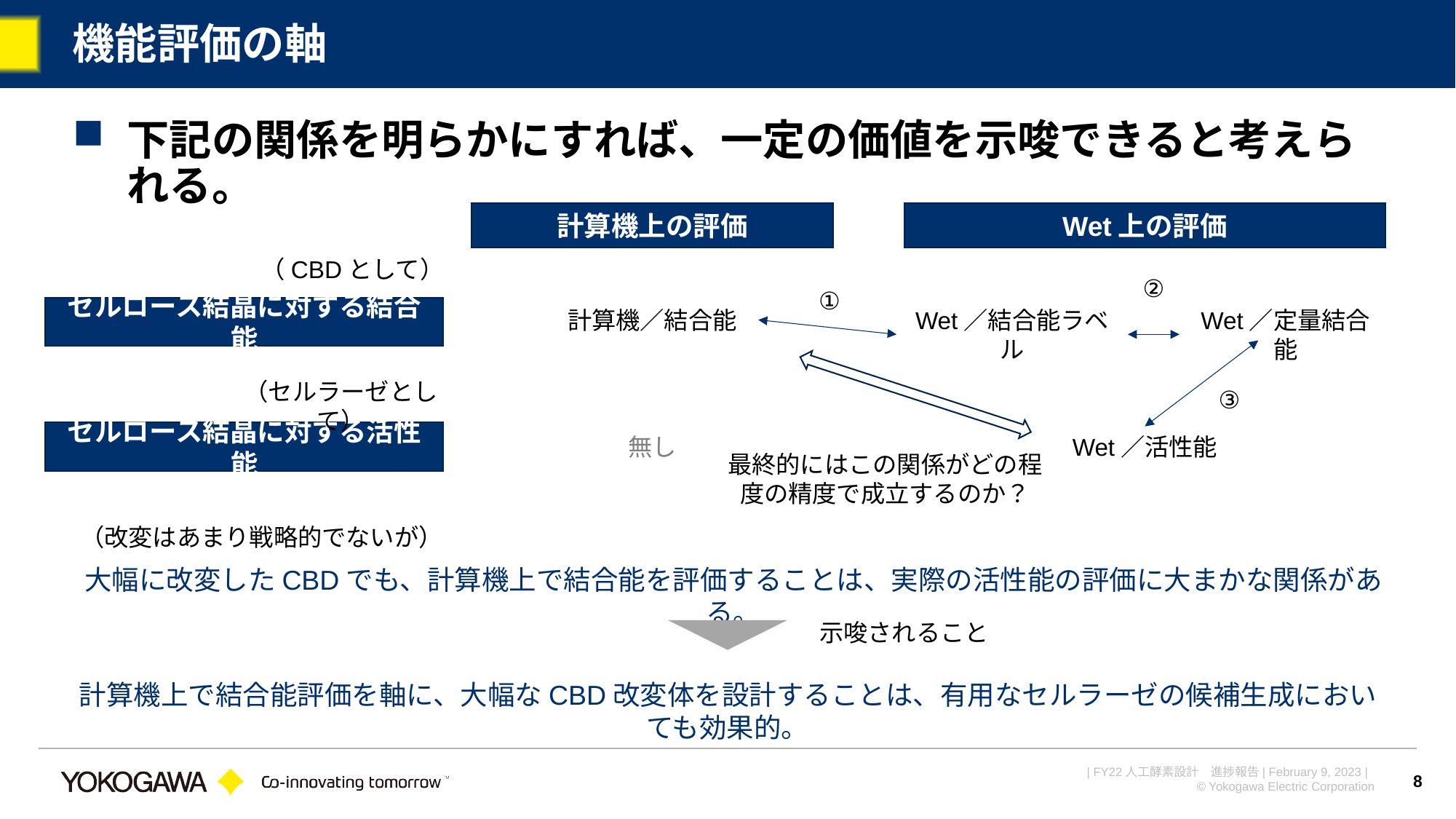

# 機能評価の軸
下記の関係を明らかにすれば、一定の価値を示唆できると考えられる。
計算機上の評価
Wet上の評価
（CBDとして）
②

①
セルロース結晶に対する結合能
計算機／結合能
Wet／結合能ラベル
Wet／定量結合能
（セルラーゼとして）
③
セルロース結晶に対する活性能
無し
Wet／活性能
最終的にはこの関係がどの程度の精度で成立するのか？
（改変はあまり戦略的でないが）
大幅に改変したCBDでも、計算機上で結合能を評価することは、実際の活性能の評価に大まかな関係がある。
示唆されること

計算機上で結合能評価を軸に、大幅なCBD改変体を設計することは、有用なセルラーゼの候補生成においても効果的。
8